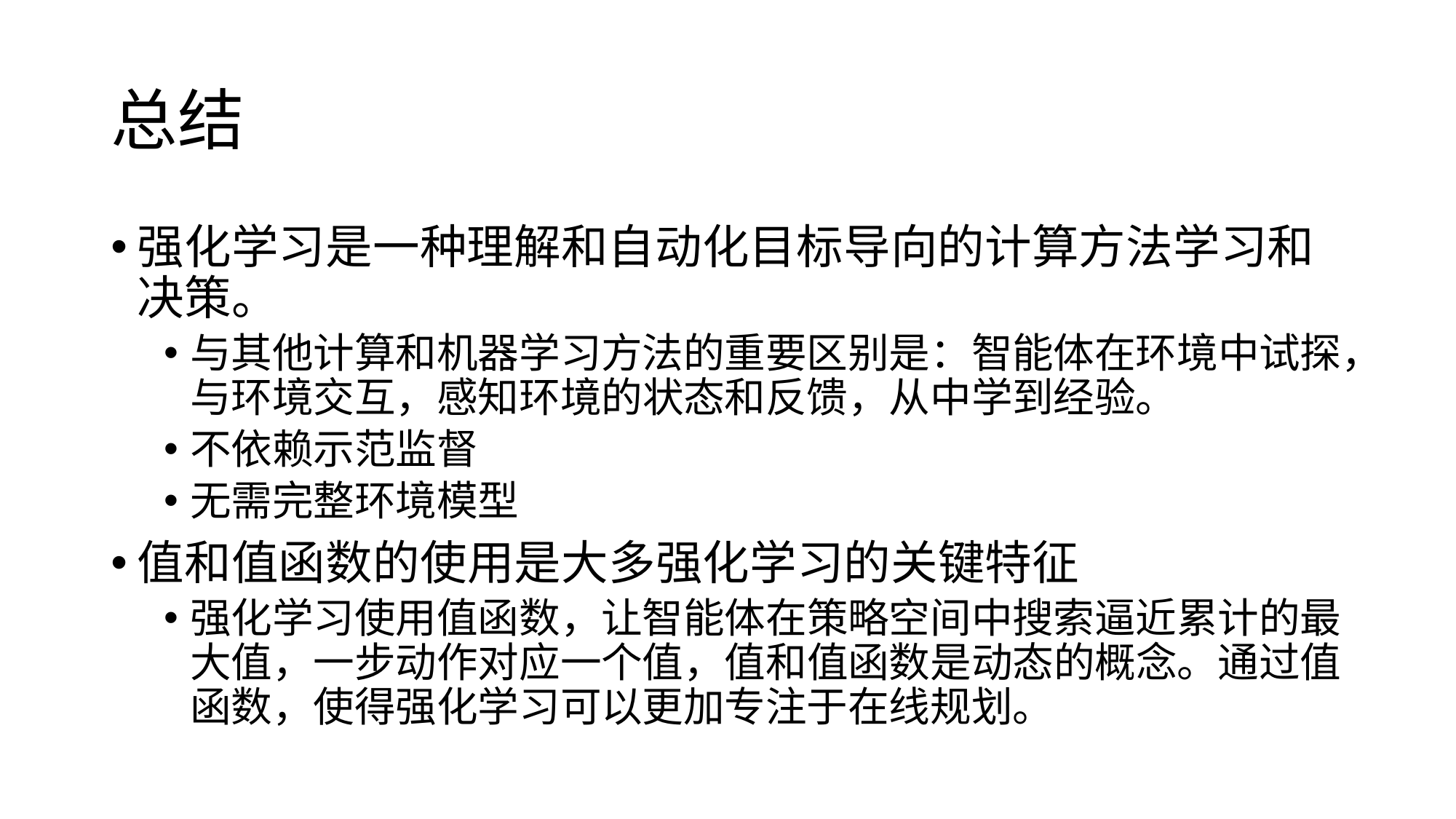

# 总结
强化学习是一种理解和自动化目标导向的计算方法学习和决策。
与其他计算和机器学习方法的重要区别是：智能体在环境中试探，与环境交互，感知环境的状态和反馈，从中学到经验。
不依赖示范监督
无需完整环境模型
值和值函数的使用是大多强化学习的关键特征
强化学习使用值函数，让智能体在策略空间中搜索逼近累计的最大值，一步动作对应一个值，值和值函数是动态的概念。通过值函数，使得强化学习可以更加专注于在线规划。